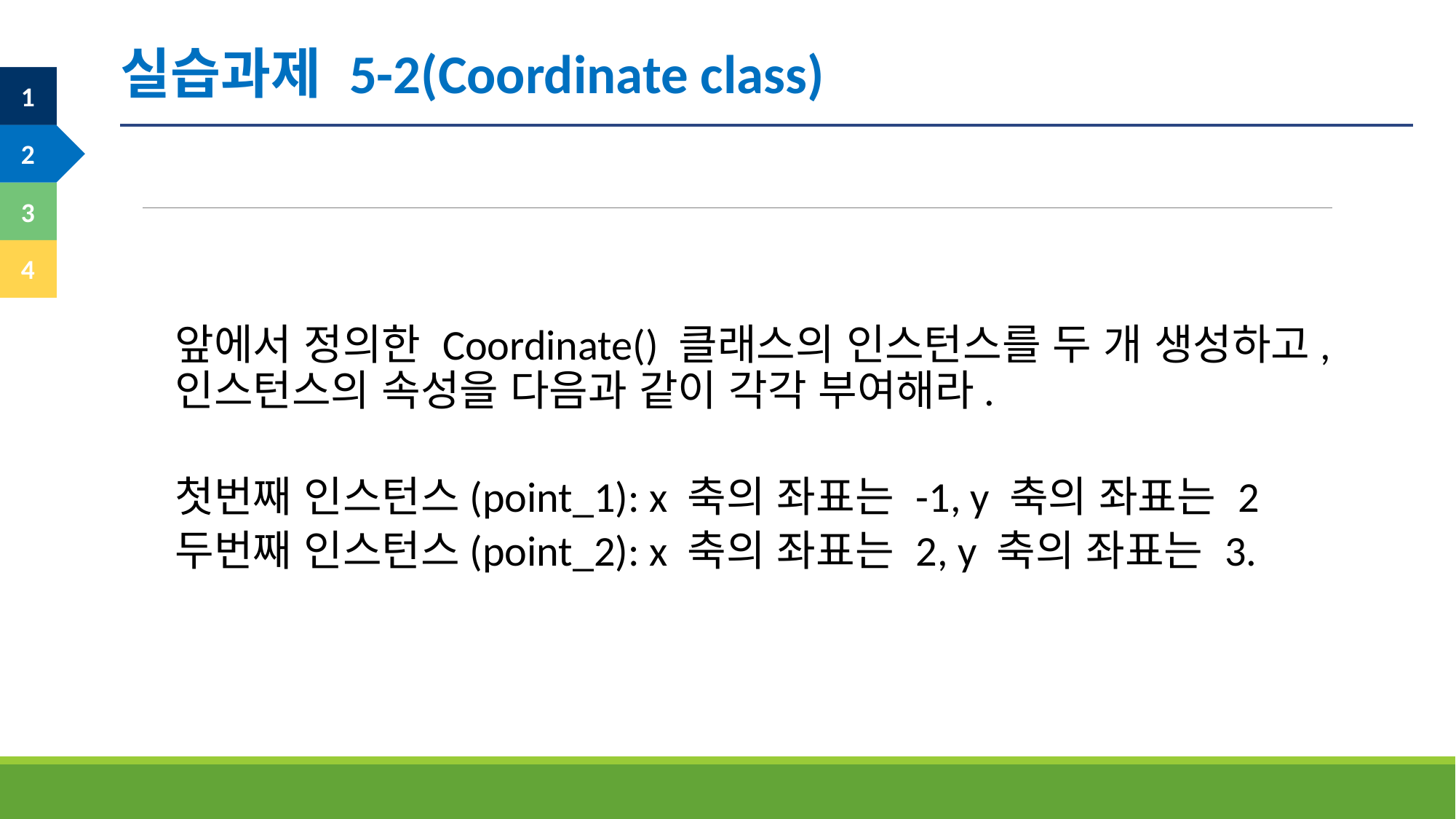

실습과제 5-2(Coordinate class)

앞에서 정의한 Coordinate() 클래스의 인스턴스를 두 개 생성하고, 인스턴스의 속성을 다음과 같이 각각 부여해라.

첫번째 인스턴스(point_1): x 축의 좌표는 -1, y 축의 좌표는 2
두번째 인스턴스(point_2): x 축의 좌표는 2, y 축의 좌표는 3.